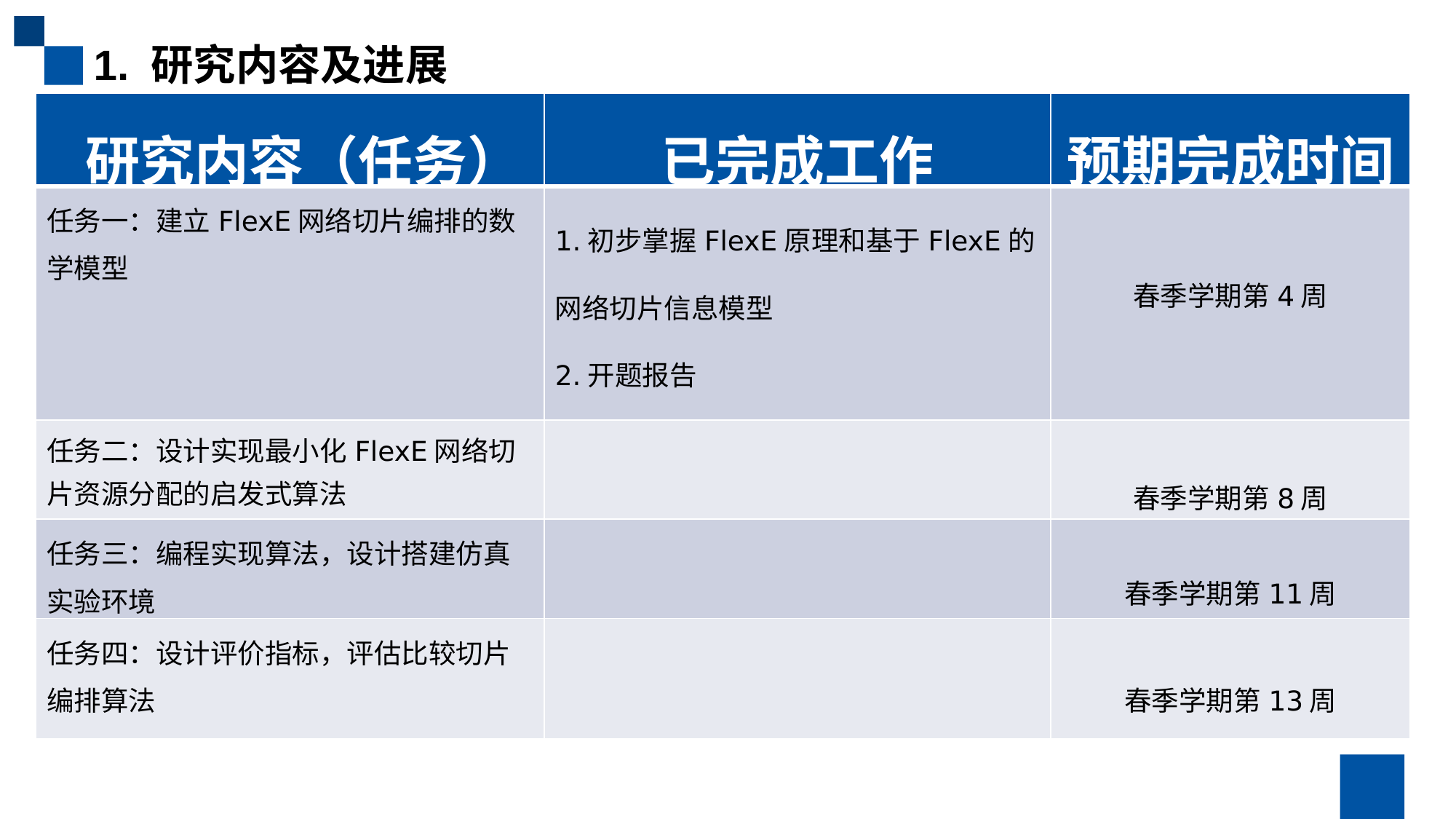

1. 研究内容及进展
| 研究内容（任务） | 已完成工作 | 预期完成时间 |
| --- | --- | --- |
| 任务一：建立FlexE网络切片编排的数学模型 | 1.初步掌握FlexE原理和基于FlexE的网络切片信息模型 2.开题报告 3.研读了一部分参考文献，并做了笔记 | 春季学期第4周 |
| 任务二：设计实现最小化FlexE网络切片资源分配的启发式算法 |  | 春季学期第8周 |
| 任务三：编程实现算法，设计搭建仿真实验环境 |  | 春季学期第11周 |
| 任务四：设计评价指标，评估比较切片编排算法 |  | 春季学期第13周 |
3